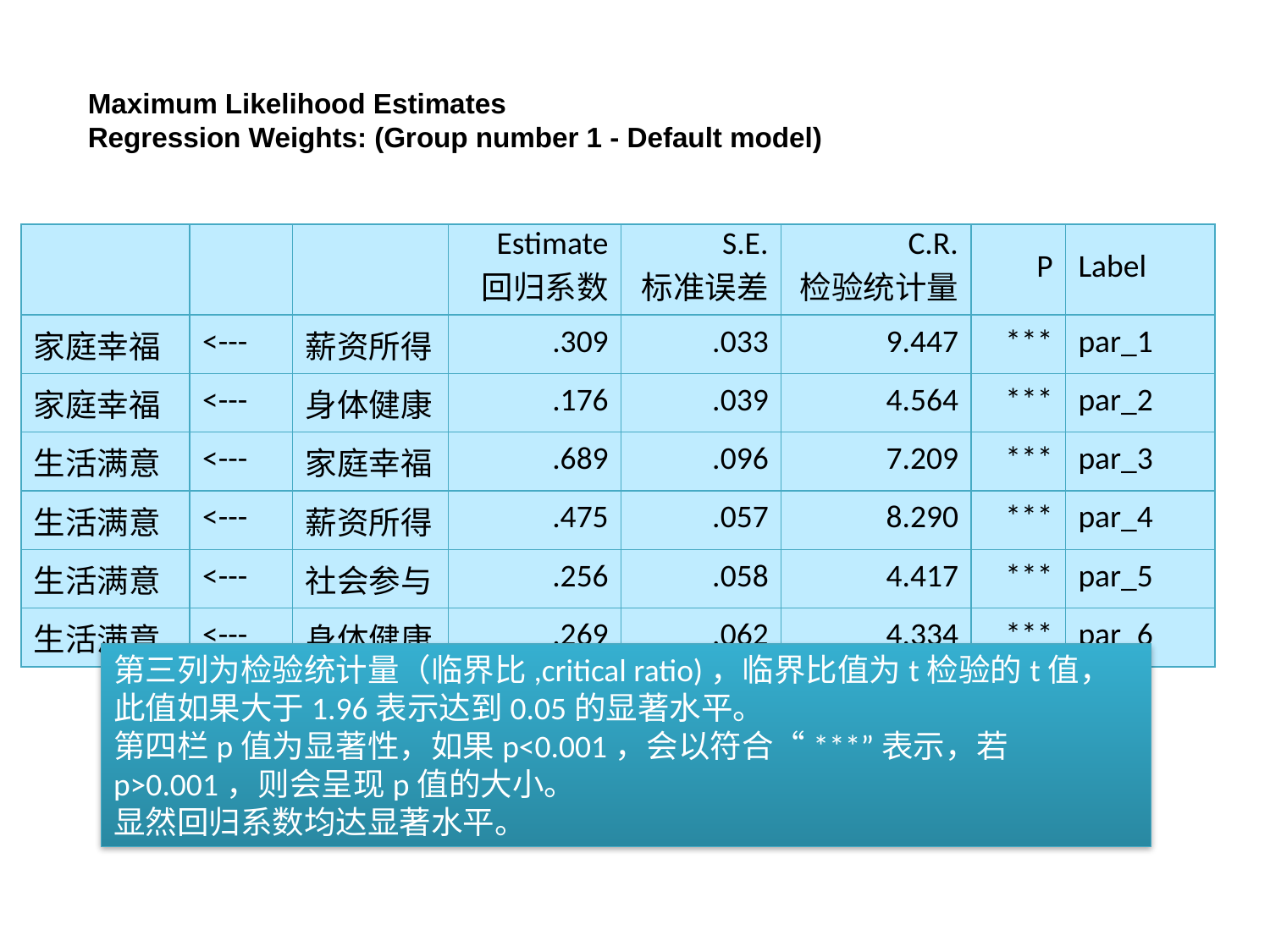

#
Maximum Likelihood Estimates
Regression Weights: (Group number 1 - Default model)

|  |  |  | Estimate 回归系数 | S.E. 标准误差 | C.R. 检验统计量 | P | Label |
| --- | --- | --- | --- | --- | --- | --- | --- |
| 家庭幸福 | <--- | 薪资所得 | .309 | .033 | 9.447 | \*\*\* | par\_1 |
| 家庭幸福 | <--- | 身体健康 | .176 | .039 | 4.564 | \*\*\* | par\_2 |
| 生活满意 | <--- | 家庭幸福 | .689 | .096 | 7.209 | \*\*\* | par\_3 |
| 生活满意 | <--- | 薪资所得 | .475 | .057 | 8.290 | \*\*\* | par\_4 |
| 生活满意 | <--- | 社会参与 | .256 | .058 | 4.417 | \*\*\* | par\_5 |
| 生活满意 | <--- | 身体健康 | .269 | .062 | 4.334 | \*\*\* | par\_6 |
第三列为检验统计量（临界比,critical ratio)，临界比值为t检验的t值，此值如果大于1.96表示达到0.05的显著水平。
第四栏p值为显著性，如果p<0.001，会以符合“***”表示，若p>0.001，则会呈现p值的大小。
显然回归系数均达显著水平。